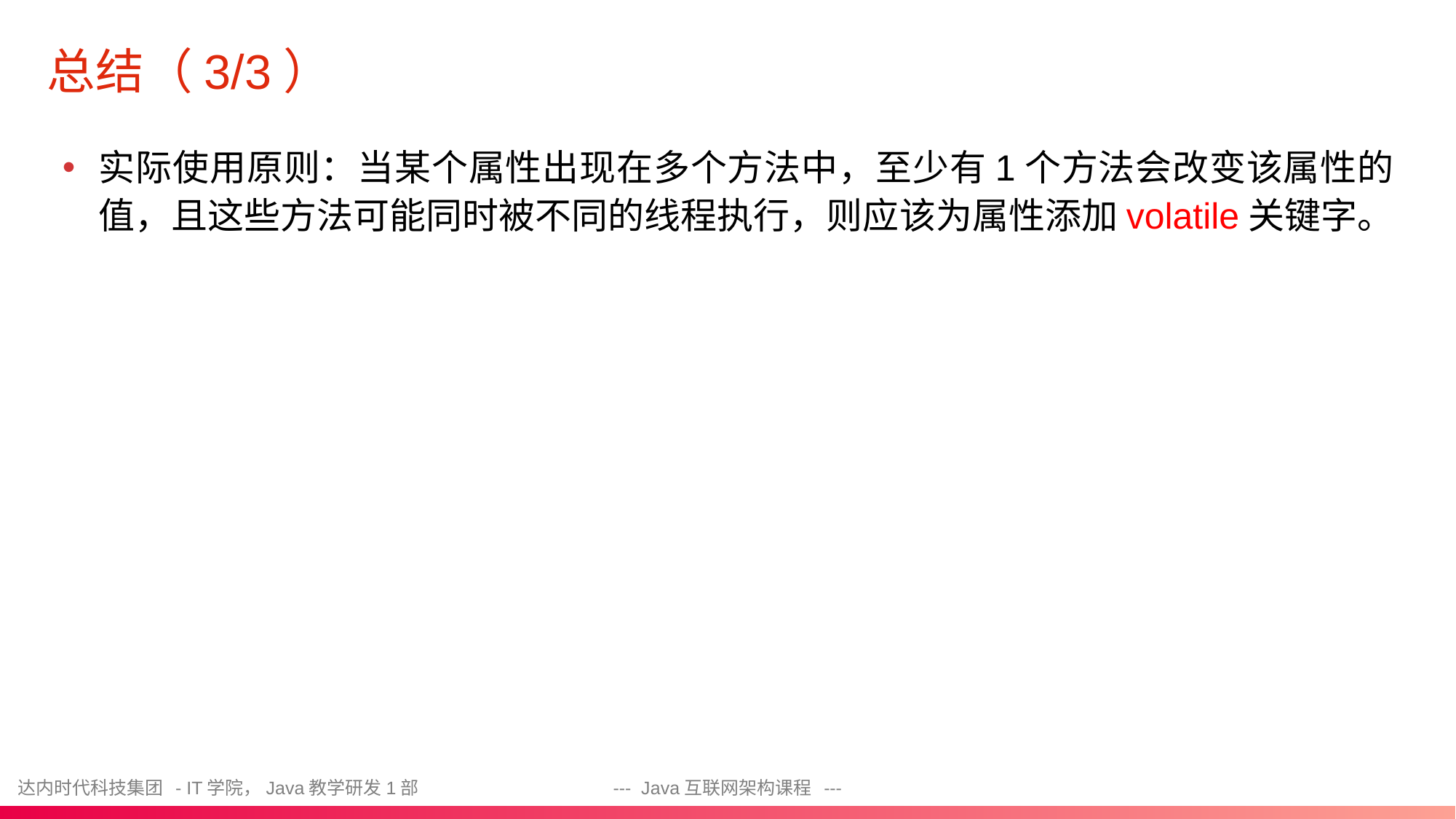

# 总结（3/3）
实际使用原则：当某个属性出现在多个方法中，至少有1个方法会改变该属性的值，且这些方法可能同时被不同的线程执行，则应该为属性添加volatile关键字。